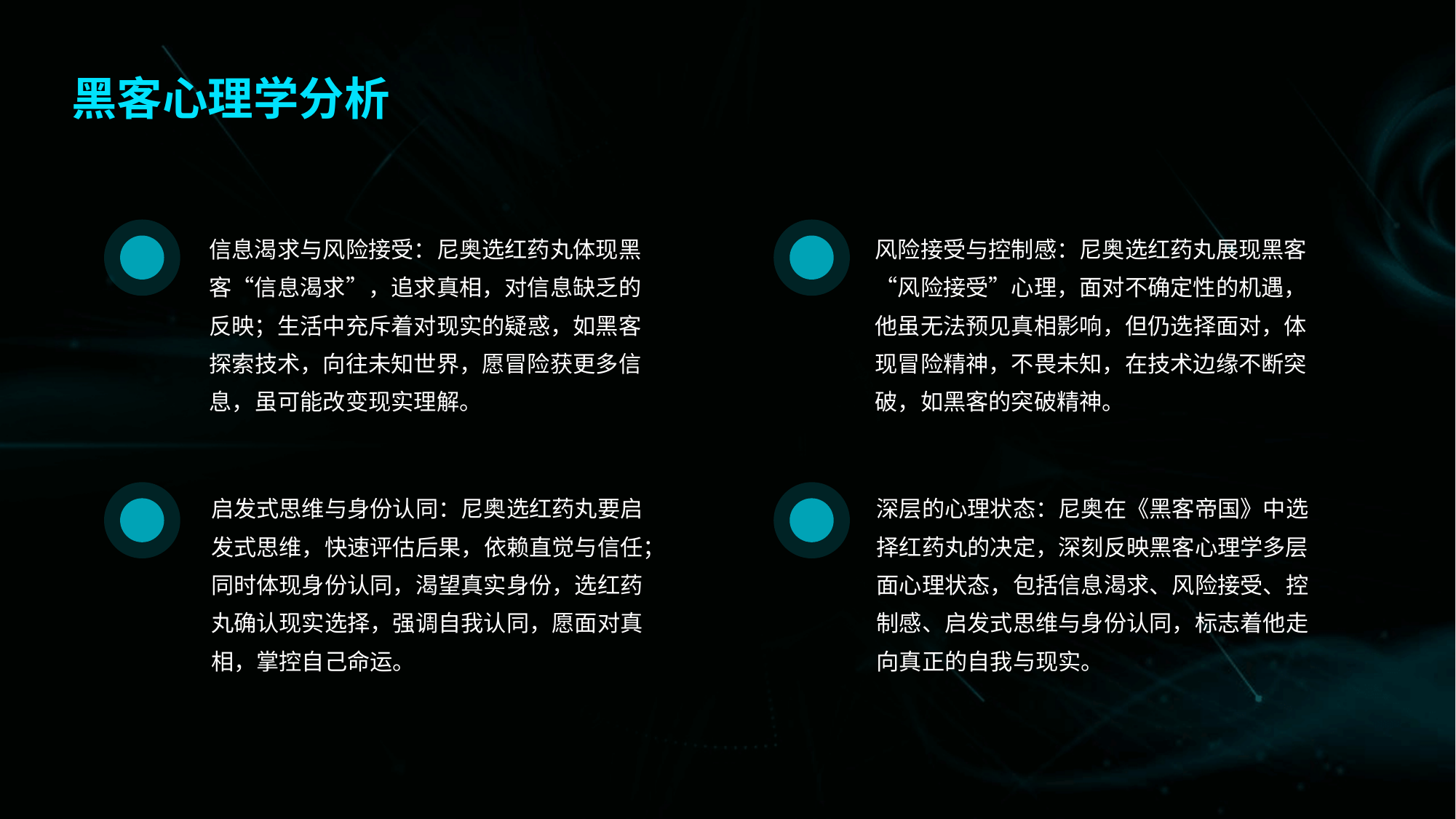

黑客心理学分析
信息渴求与风险接受：尼奥选红药丸体现黑客“信息渴求”，追求真相，对信息缺乏的反映；生活中充斥着对现实的疑惑，如黑客探索技术，向往未知世界，愿冒险获更多信息，虽可能改变现实理解。
风险接受与控制感：尼奥选红药丸展现黑客“风险接受”心理，面对不确定性的机遇，他虽无法预见真相影响，但仍选择面对，体现冒险精神，不畏未知，在技术边缘不断突破，如黑客的突破精神。

启发式思维与身份认同：尼奥选红药丸要启发式思维，快速评估后果，依赖直觉与信任；同时体现身份认同，渴望真实身份，选红药丸确认现实选择，强调自我认同，愿面对真相，掌控自己命运。
深层的心理状态：尼奥在《黑客帝国》中选择红药丸的决定，深刻反映黑客心理学多层面心理状态，包括信息渴求、风险接受、控制感、启发式思维与身份认同，标志着他走向真正的自我与现实。